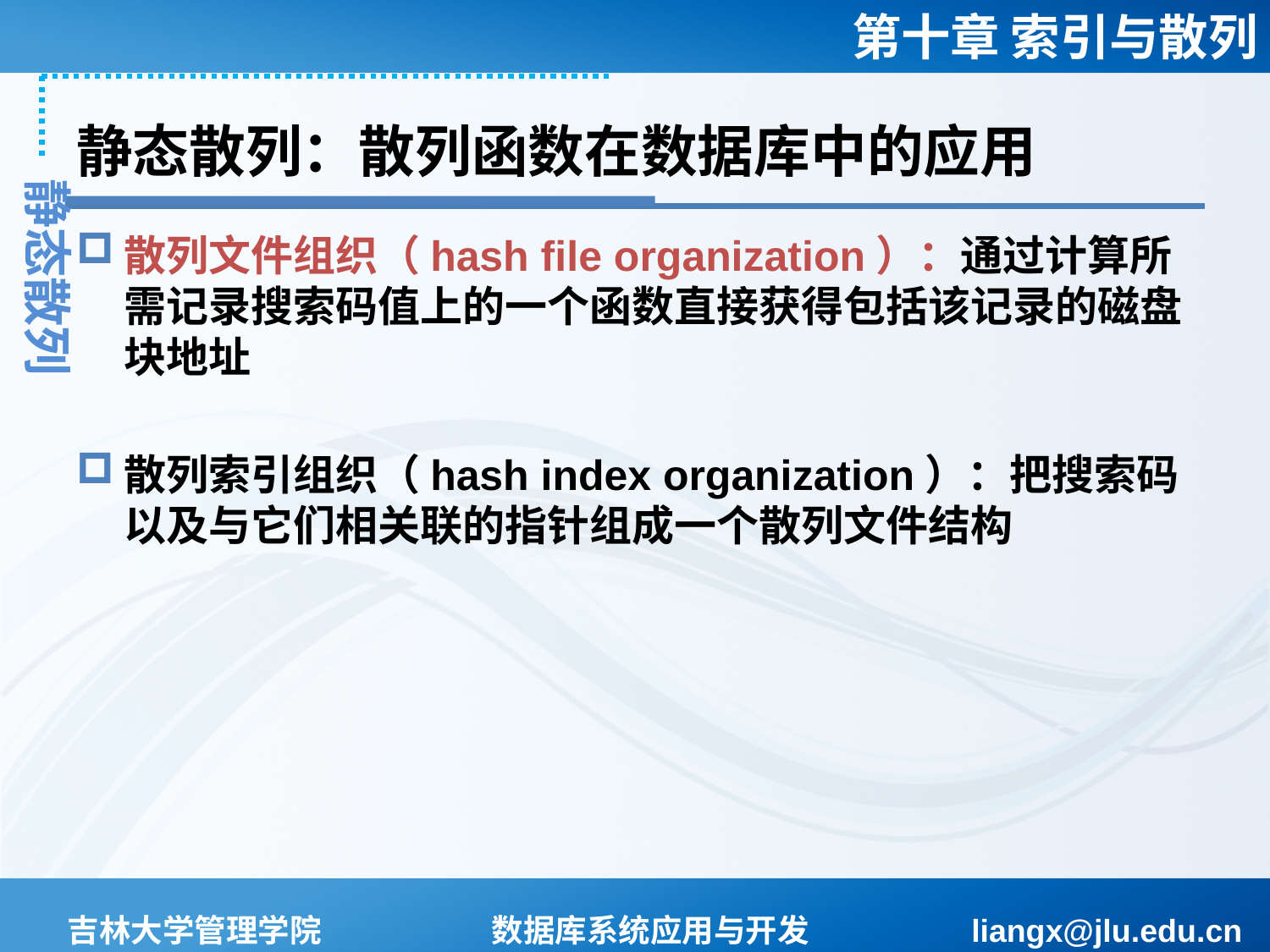

# 静态散列：散列函数在数据库中的应用
静态散列

散列文件组织（hash file organization）：通过计算所需记录搜索码值上的一个函数直接获得包括该记录的磁盘块地址

散列索引组织（hash index organization）：把搜索码以及与它们相关联的指针组成一个散列文件结构